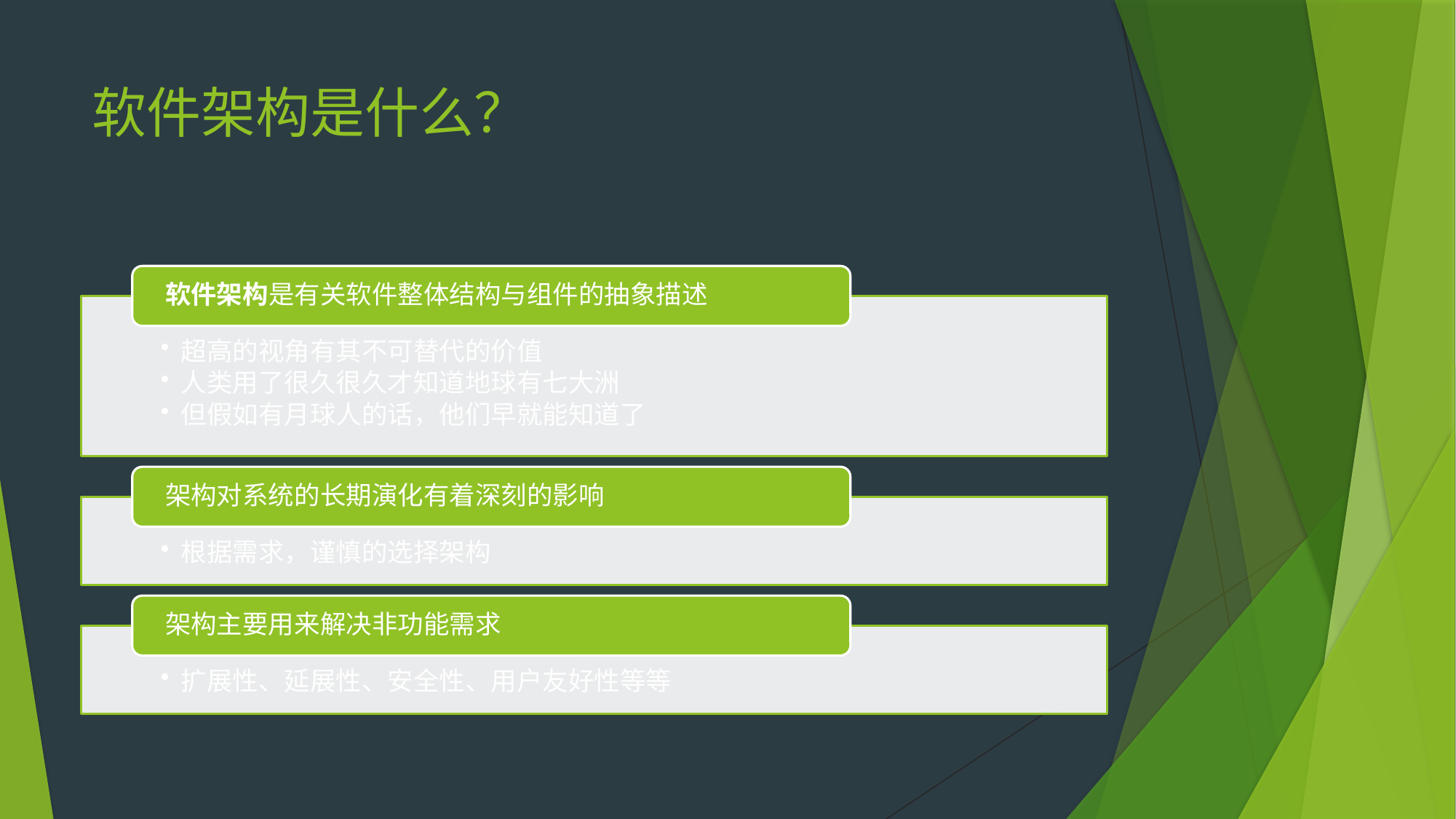

# 软件架构是什么？
超高的视角有其不可替代的价值
人类用了很久很久才知道地球有七大洲
但假如有月球人的话，他们早就能知道了
软件架构是有关软件整体结构与组件的抽象描述
根据需求，谨慎的选择架构
架构对系统的长期演化有着深刻的影响
扩展性、延展性、安全性、用户友好性等等
架构主要用来解决非功能需求